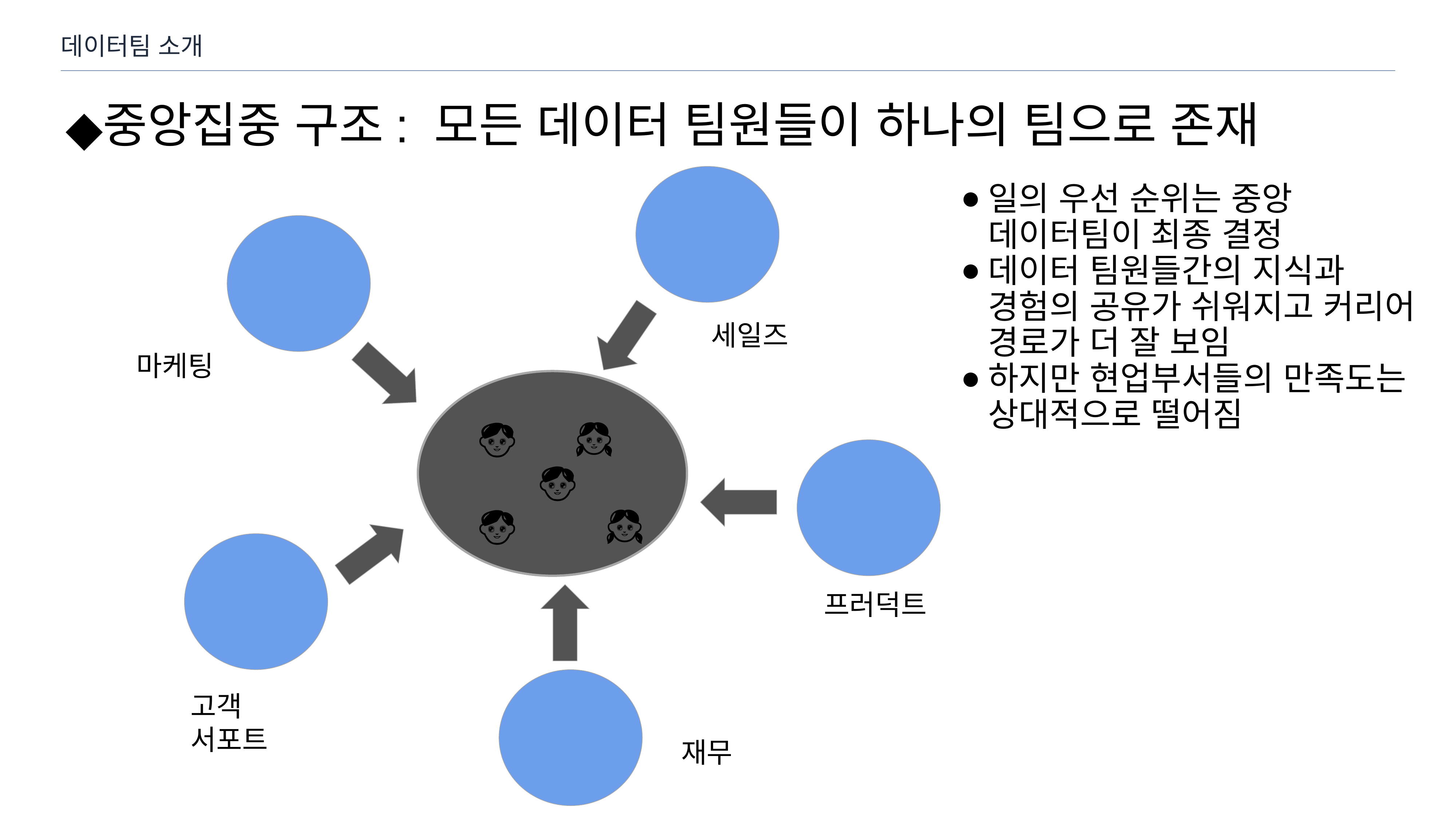

데이터팀 소개
중앙집중 구조: 모든 데이터 팀원들이 하나의 팀으로 존재

일의 우선 순위는 중앙 데이터팀이 최종 결정
데이터 팀원들간의 지식과 경험의 공유가 쉬워지고 커리어 경로가 더 잘 보임
하지만 현업부서들의 만족도는 상대적으로 떨어짐

세일즈

마케팅

👦      👧
      👦
👦         👧

프러덕트

고객 서포트
재무